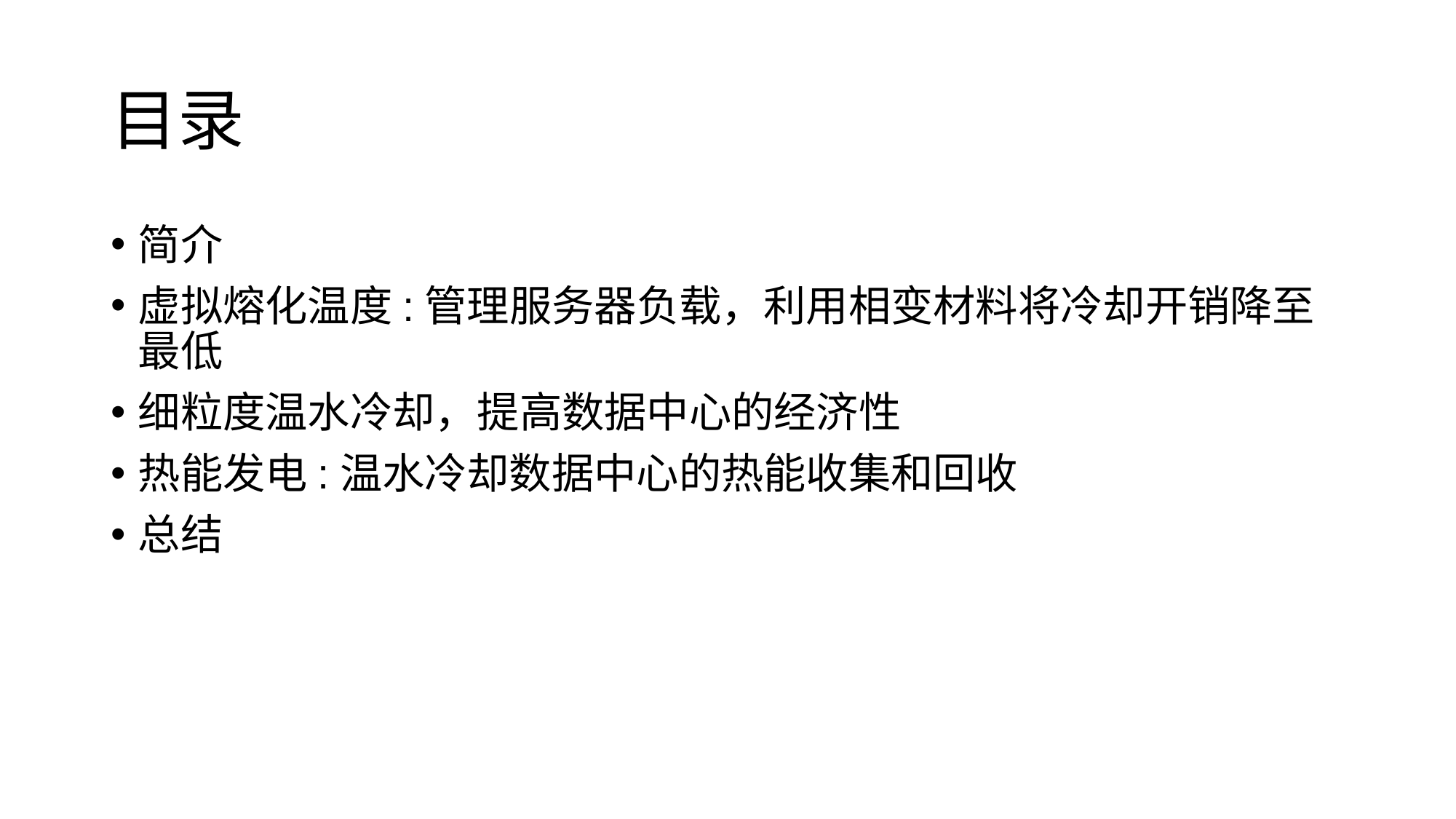

# 目录
简介
虚拟熔化温度:管理服务器负载，利用相变材料将冷却开销降至最低
细粒度温水冷却，提高数据中心的经济性
热能发电:温水冷却数据中心的热能收集和回收
总结